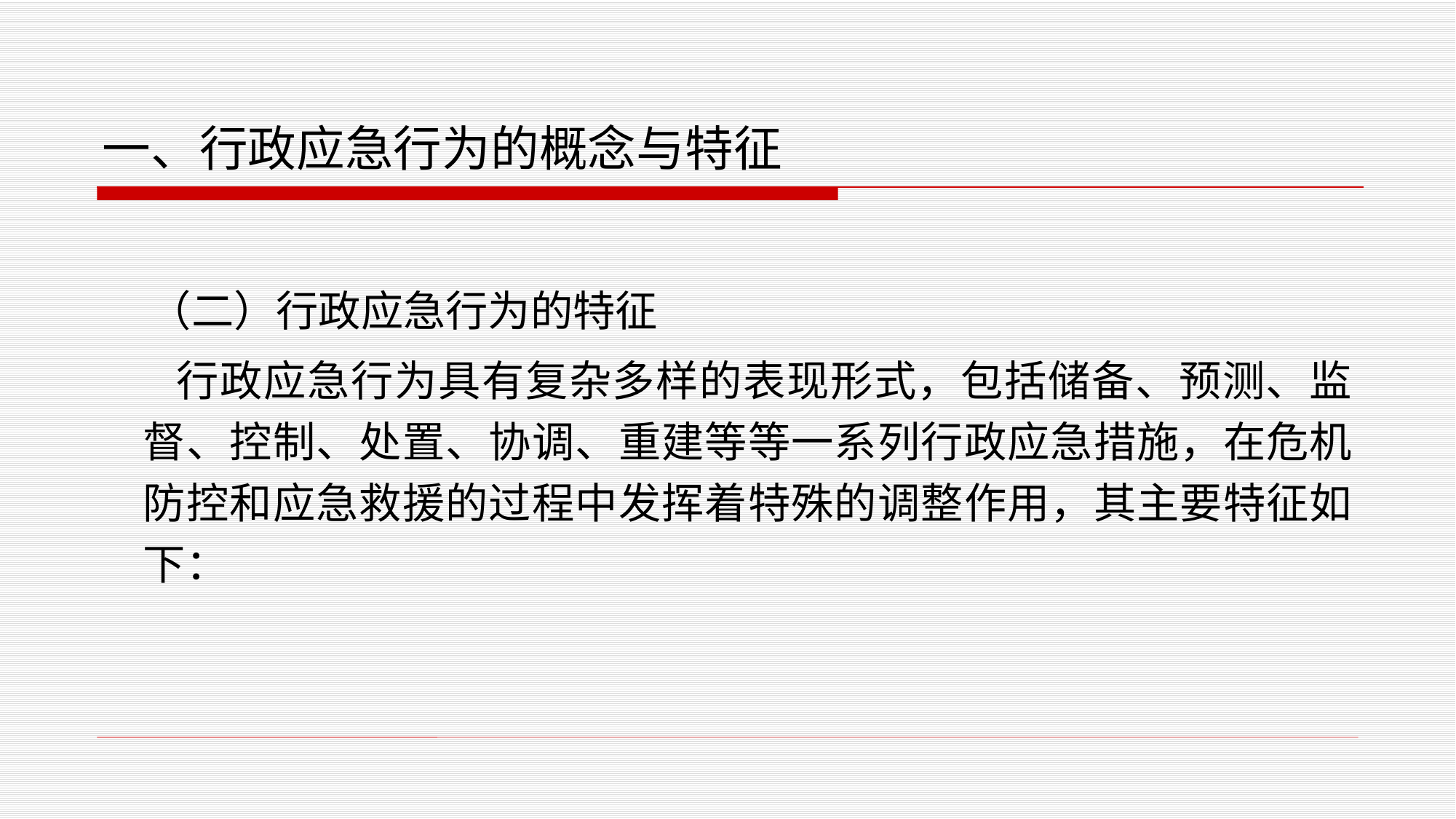

# 一、行政应急行为的概念与特征

    （二）行政应急行为的特征
      行政应急行为具有复杂多样的表现形式，包括储备、预测、监督、控制、处置、协调、重建等等一系列行政应急措施，在危机防控和应急救援的过程中发挥着特殊的调整作用，其主要特征如下：